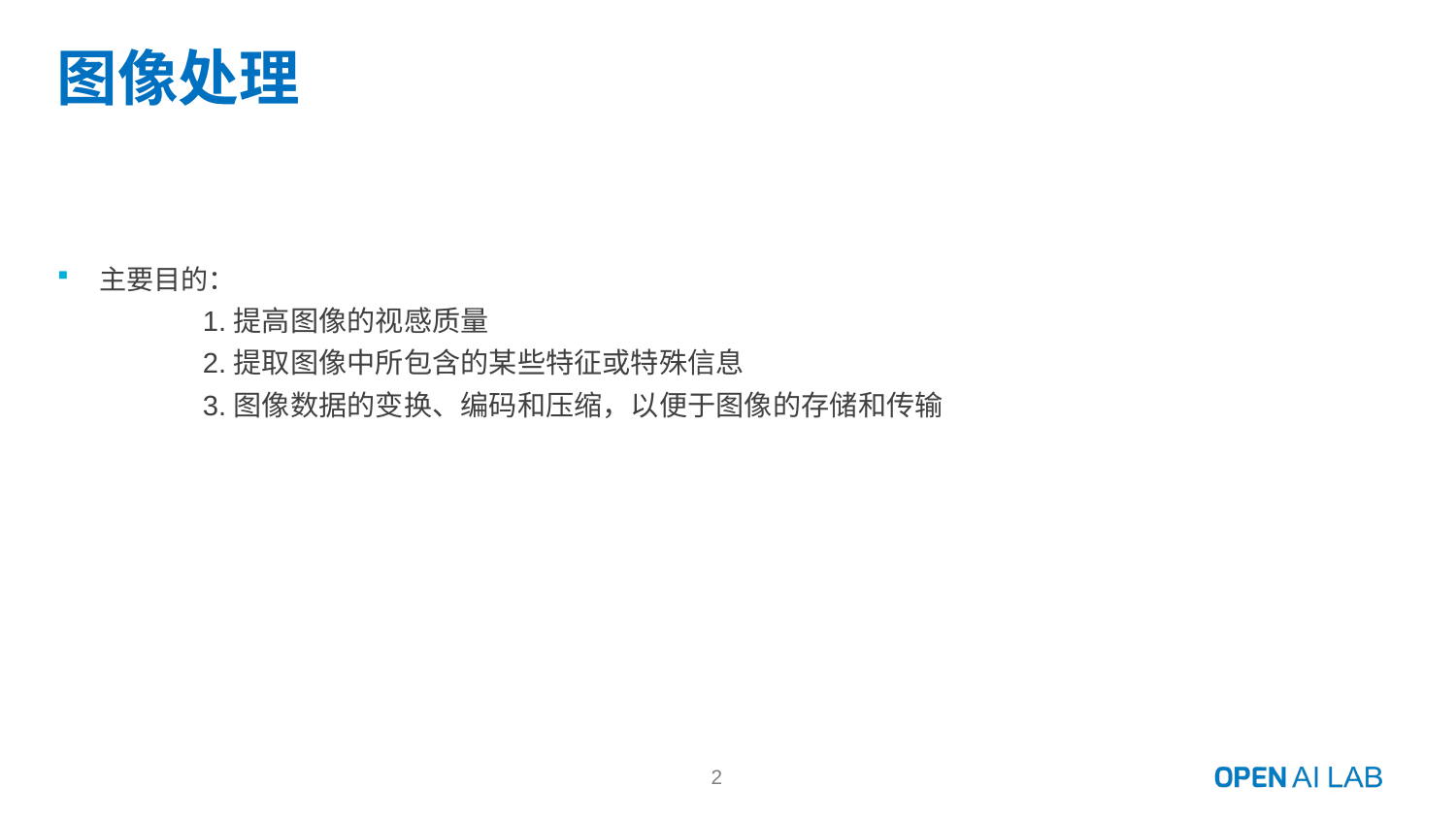

# 图像处理

主要目的：
	1.提高图像的视感质量
	2.提取图像中所包含的某些特征或特殊信息
	3.图像数据的变换、编码和压缩，以便于图像的存储和传输